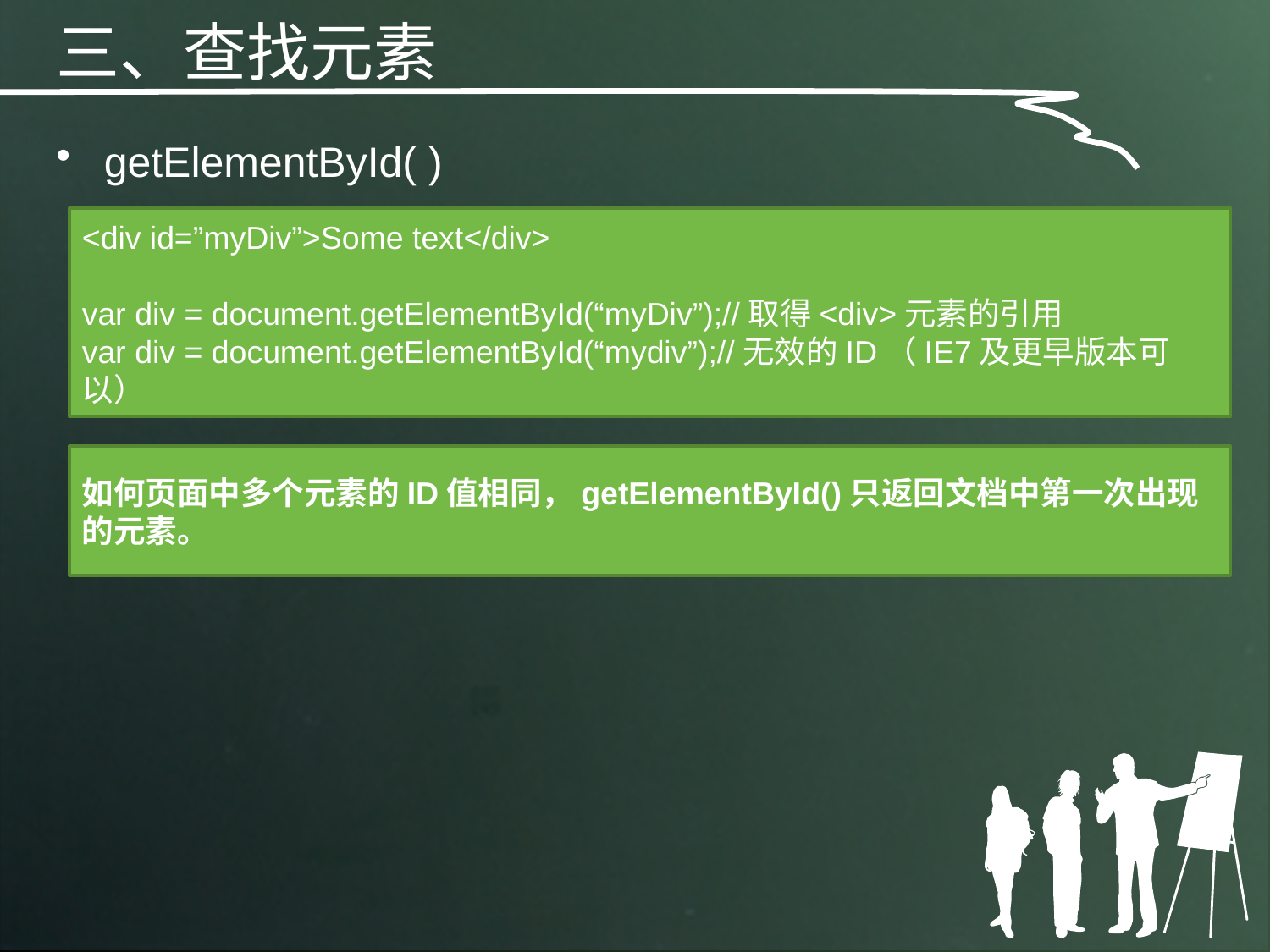

三、查找元素

getElementById( )
<div id=”myDiv”>Some text</div>

var div = document.getElementById(“myDiv”);//取得<div>元素的引用
var div = document.getElementById(“mydiv”);//无效的ID（IE7及更早版本可以）
如何页面中多个元素的ID值相同，getElementById()只返回文档中第一次出现的元素。